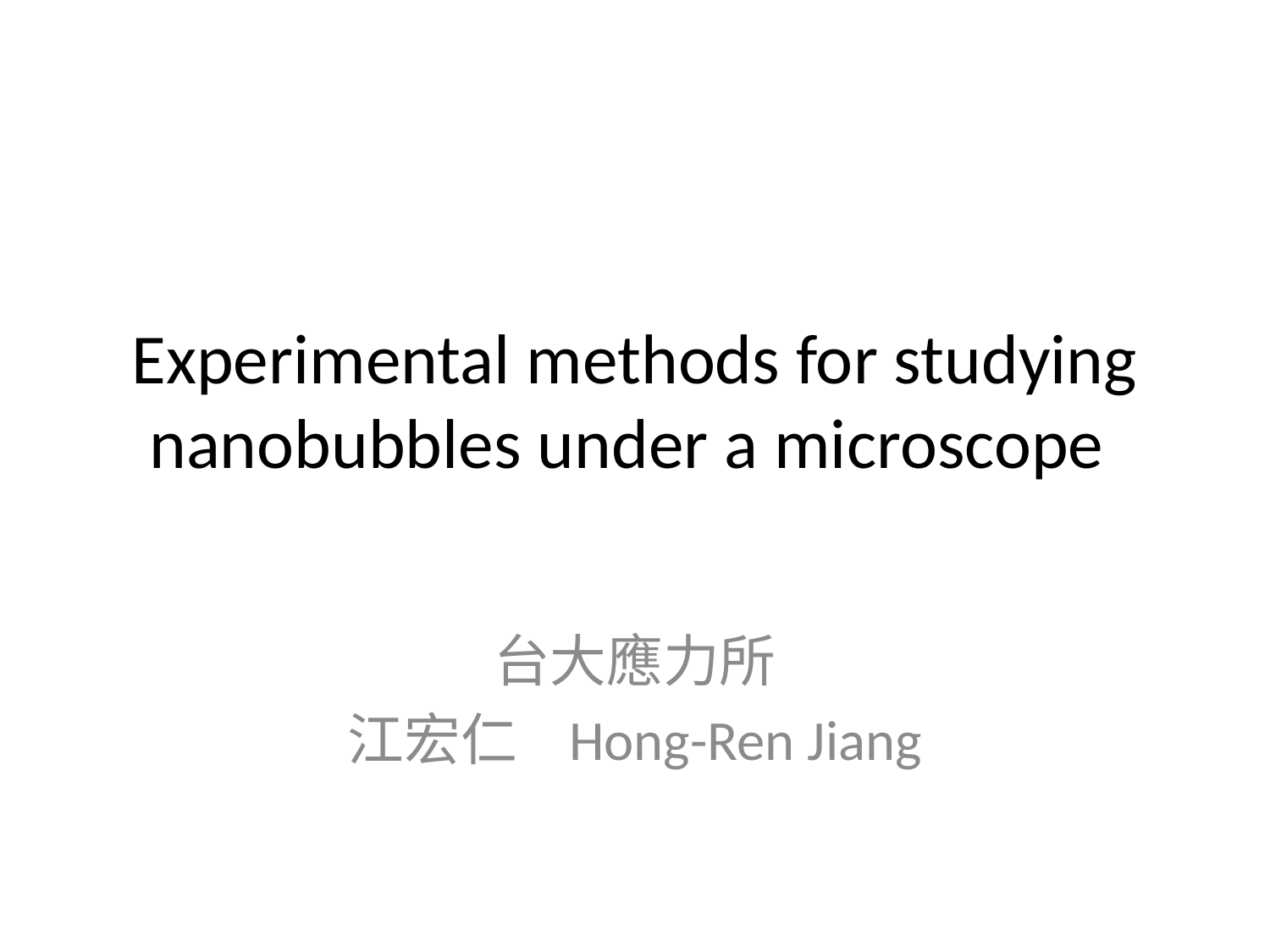

# Experimental methods for studying nanobubbles under a microscope

台大應力所
江宏仁   Hong-Ren Jiang